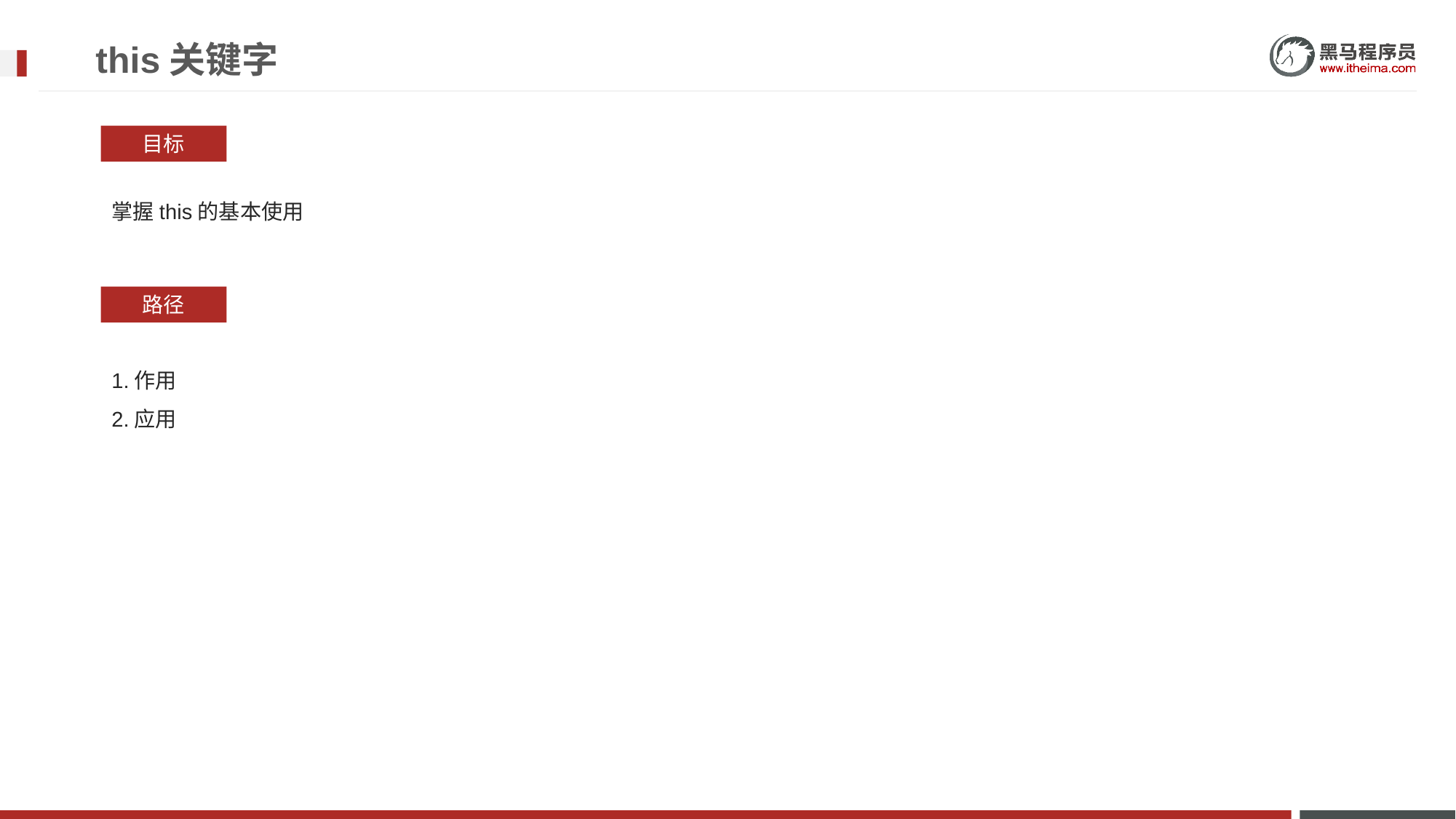

# this关键字
目标
掌握this的基本使用
路径
1.作用
2.应用